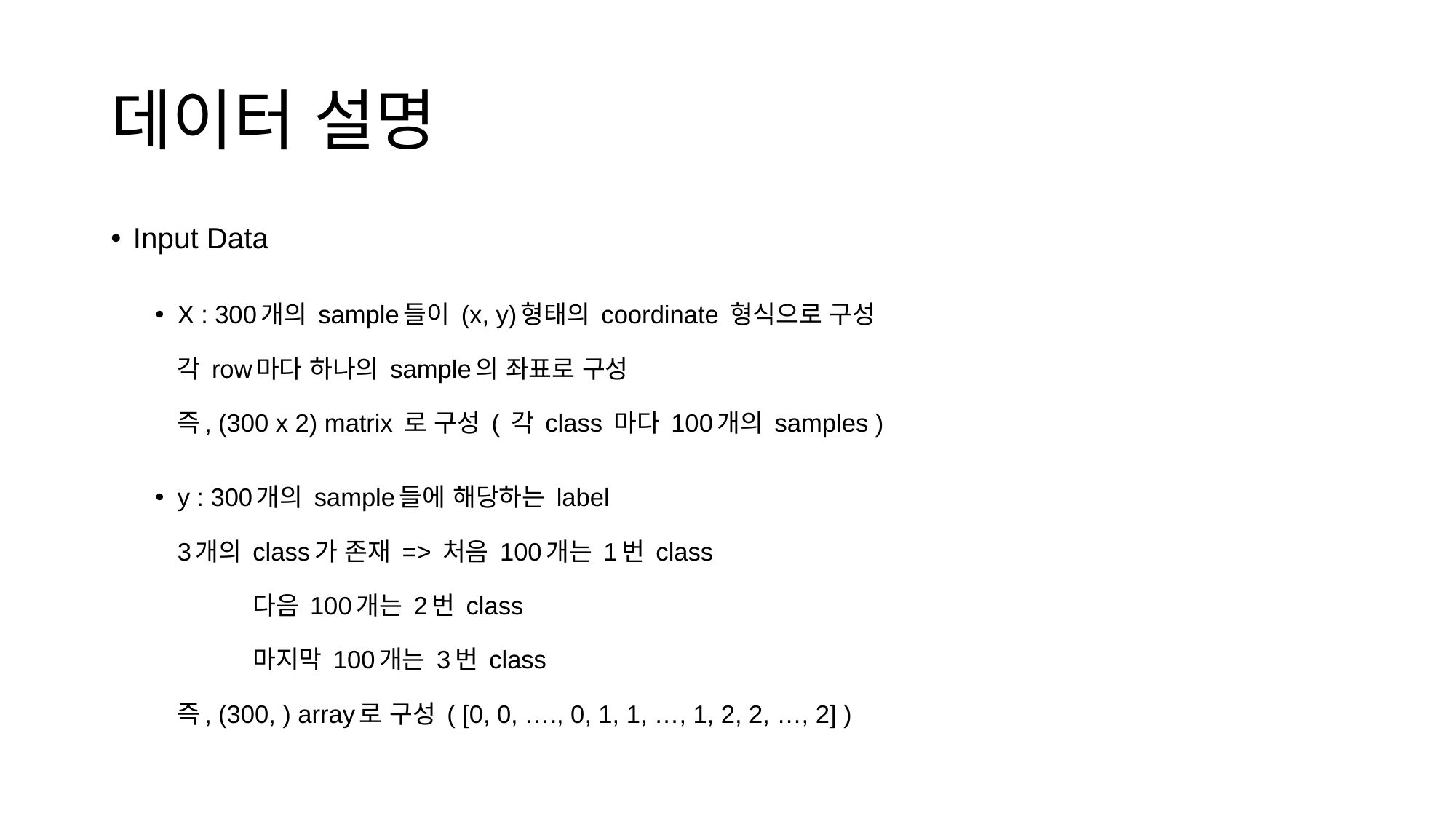

# 데이터 설명
Input Data

X : 300개의 sample들이 (x, y)형태의 coordinate 형식으로 구성
각 row마다 하나의 sample의 좌표로 구성
즉, (300 x 2) matrix 로 구성 ( 각 class 마다 100개의 samples )

y : 300개의 sample들에 해당하는 label
3개의 class가 존재 => 처음 100개는 1번 class
				다음 100개는 2번 class
				마지막 100개는 3번 class
즉, (300, ) array로 구성 ( [0, 0, …., 0, 1, 1, …, 1, 2, 2, …, 2] )